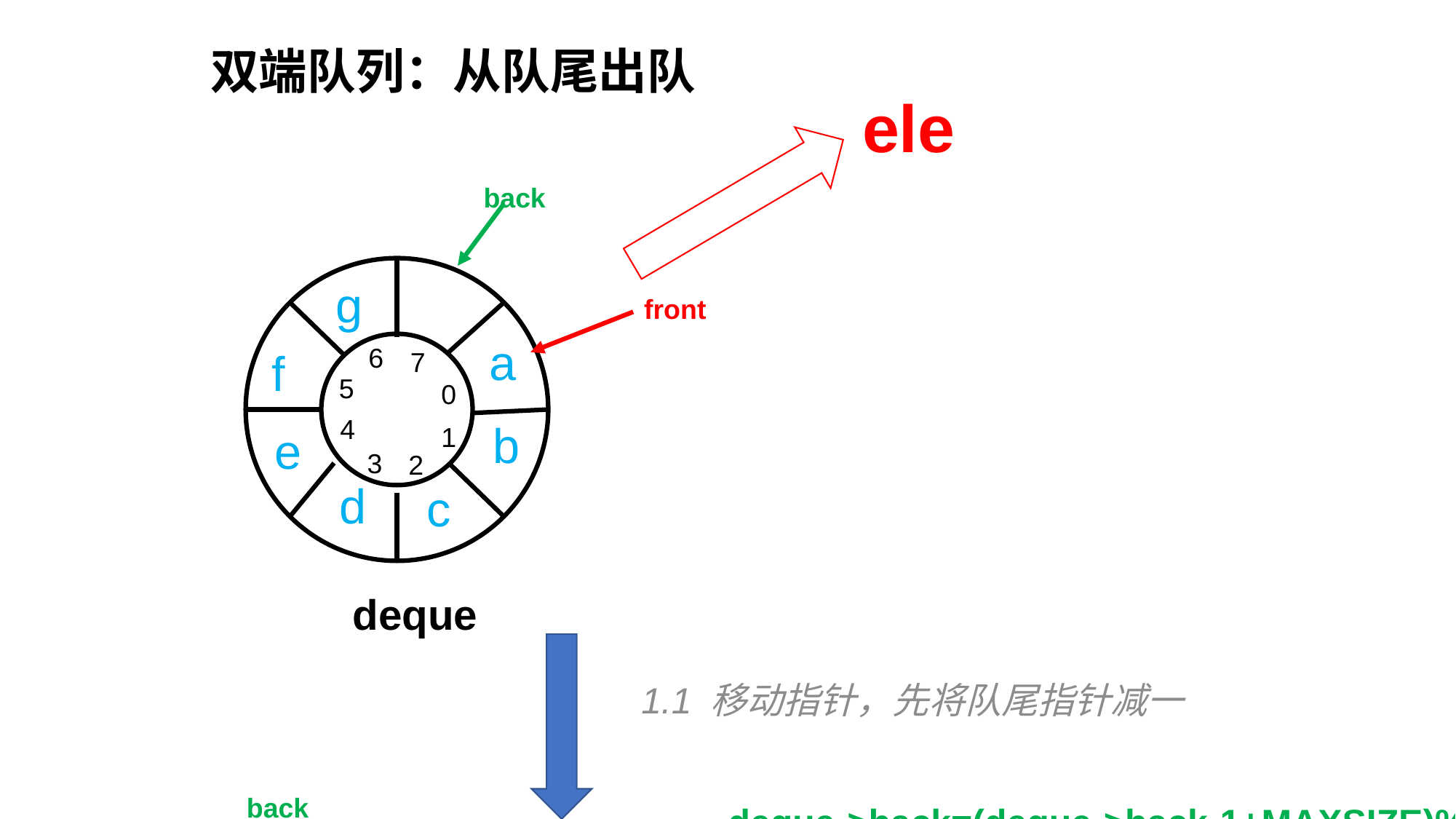

双端队列：从队尾出队
ele

back

g
front
a
6
f
7
5
0
4
b
1
e
3
2
d
c
deque

1.1 移动指针，先将队尾指针减一
back
deque->back=(deque->back-1+MAXSIZE)%MAXSIZE
		 =(7-1+8)%8
		 =14%8
		 =6

g
front
a
6
f
7
5
0
4
b
1
e
3
2
d
c

1.2 将元素出队，取出队尾指针所指向的值
deque
back

g
注：只是指针位置移动了，原值仍然存在，只有等新元素入队将其覆盖掉
a
6
f
7
5
0
ele=deque.data[deque.back]
     =deque.data[6]
     =‘g’
front
4
b
1
e
3
2
d
c
deque